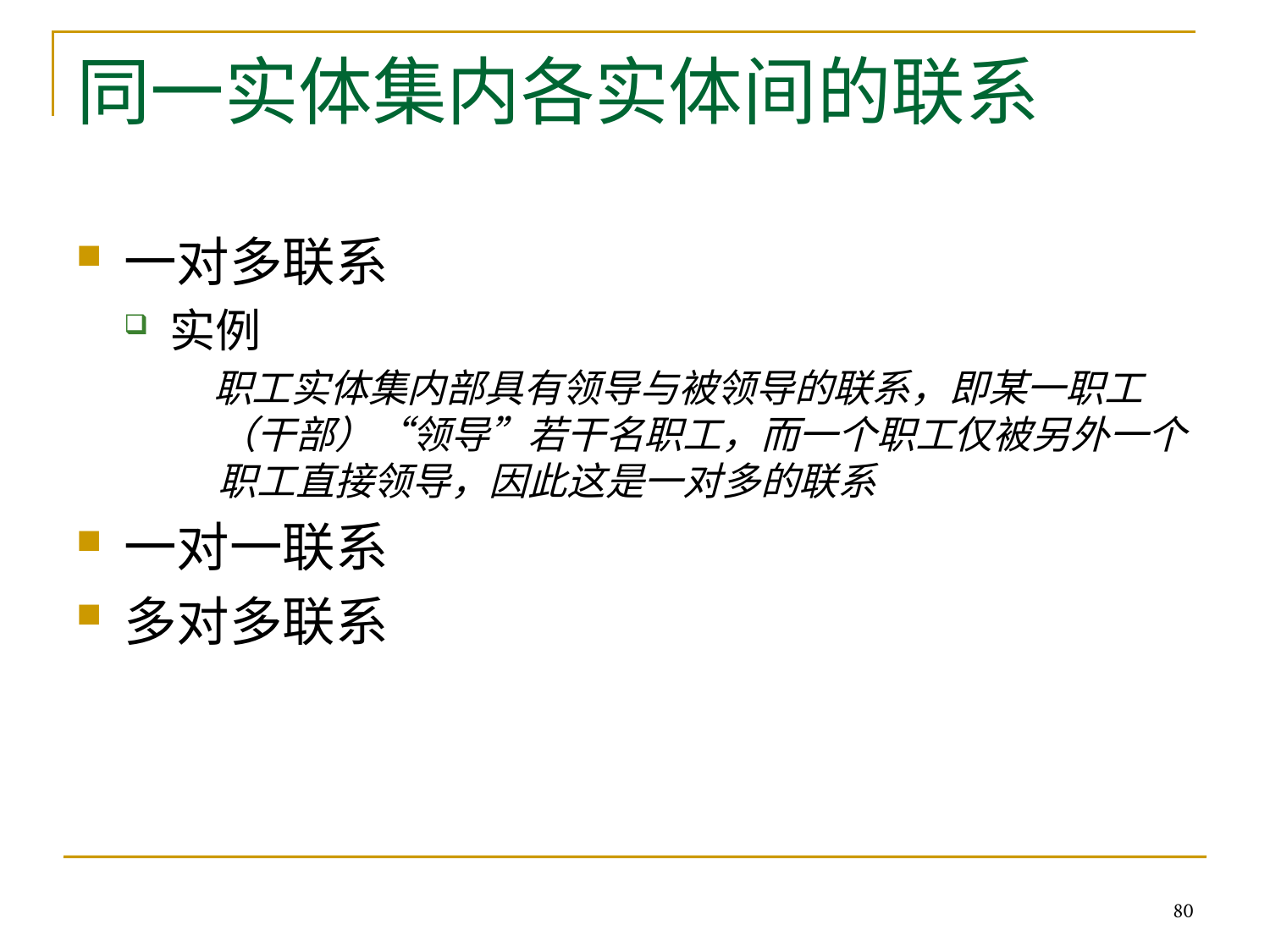

# 同一实体集内各实体间的联系
一对多联系
实例
    职工实体集内部具有领导与被领导的联系，即某一职工（干部）“领导”若干名职工，而一个职工仅被另外一个职工直接领导，因此这是一对多的联系
一对一联系
多对多联系
80